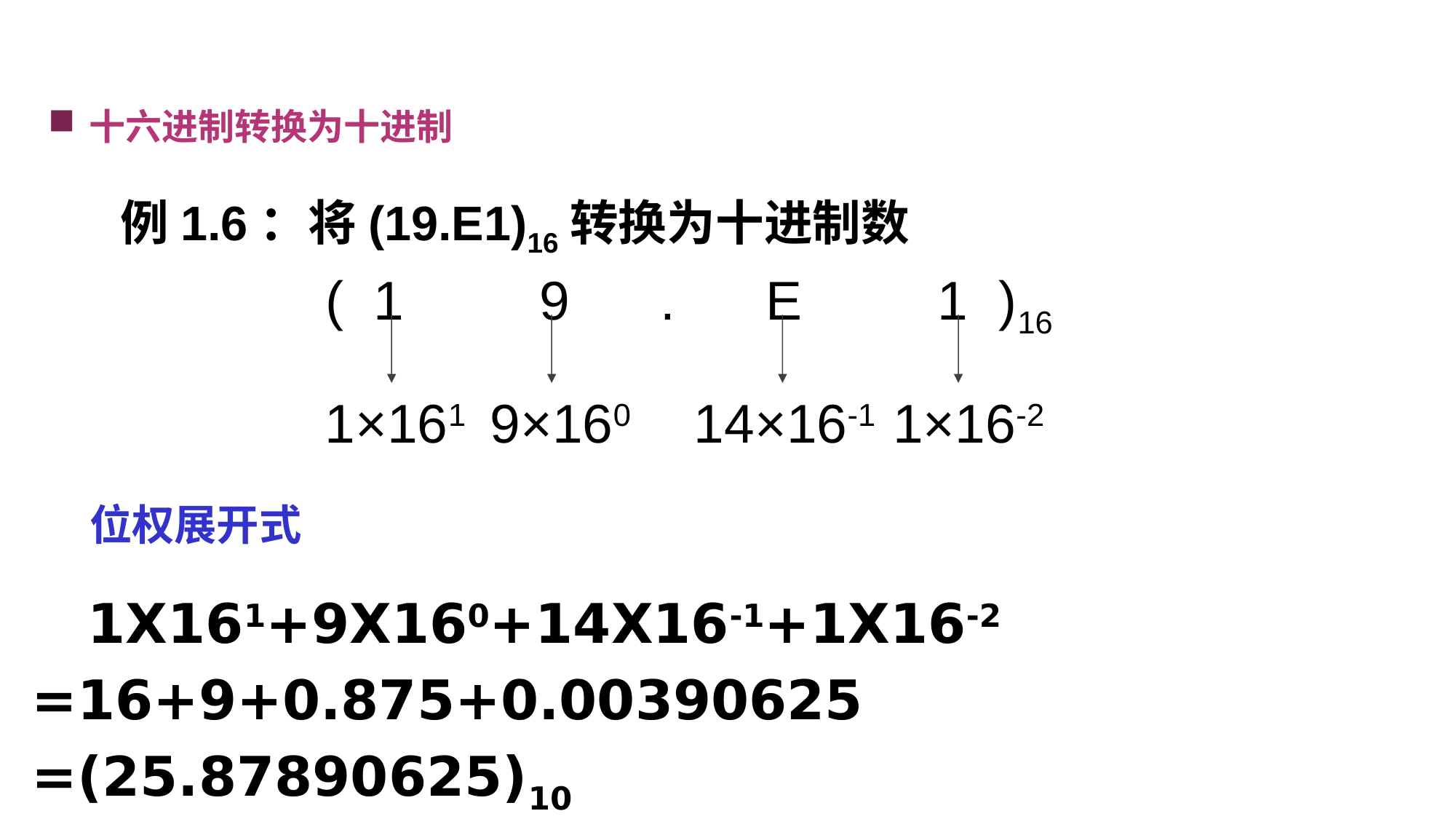

# 十六进制转换为十进制
例1.6：将(19.E1)16转换为十进制数
(  1         9      .      E         1  )16

1×161
9×160
14×16-1
1×16-2
位权展开式
	1X161+9X160+14X16-1+1X16-2
=16+9+0.875+0.00390625
=(25.87890625)10